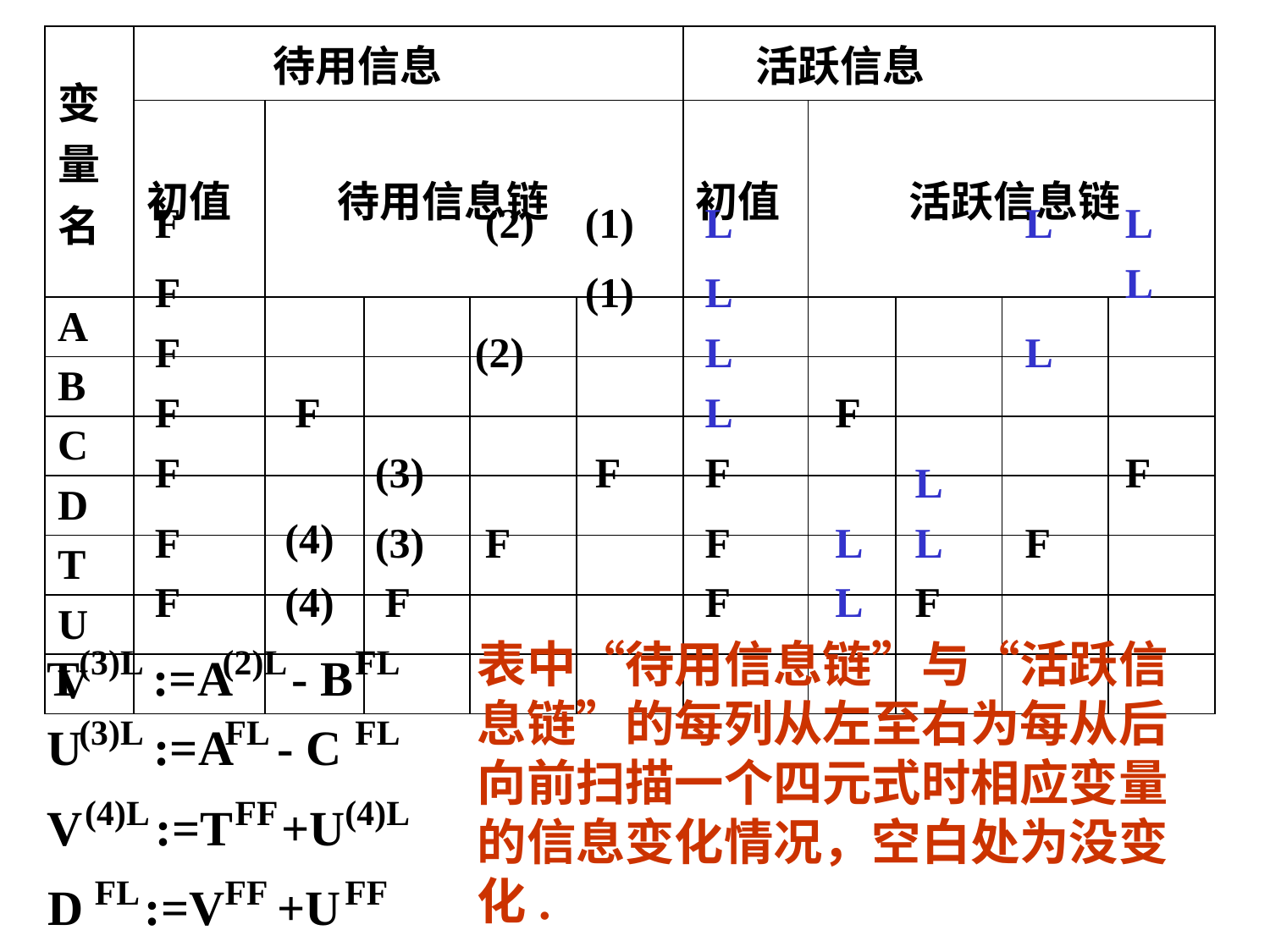

| 变量名 | 待用信息 |  |  |  |  | 活跃信息 |  |  |  |  |
| --- | --- | --- | --- | --- | --- | --- | --- | --- | --- | --- |
|  | 初值 | 待用信息链 |  |  |  | 初值 | 活跃信息链 |  |  |  |
| A |  |  |  |  |  |  |  |  |  |  |
| B |  |  |  |  |  |  |  |  |  |  |
| C |  |  |  |  |  |  |  |  |  |  |
| D |  |  |  |  |  |  |  |  |  |  |
| T |  |  |  |  |  |  |  |  |  |  |
| U |  |  |  |  |  |  |  |  |  |  |
| V |  |  |  |  |  |  |  |  |  |  |
F
(2)
(1)
L
L
L
L
F
(1)
L
F
(2)
L
L
F
F
L
F
F
(3)
F
F
F
L
(4)
F
(3)
F
F
L
L
F
F
(4)
F
F
L
F
T      :=A     - B
(3)L
(2)L
FL
表中“待用信息链”与“活跃信息链”的每列从左至右为每从后向前扫描一个四元式时相应变量的信息变化情况，空白处为没变化.
U       :=A      - C
(3)L
FL
FL
V      :=T    +U
(4)L
FF
(4)L
FF
# D     :=V      +U
FL
FF